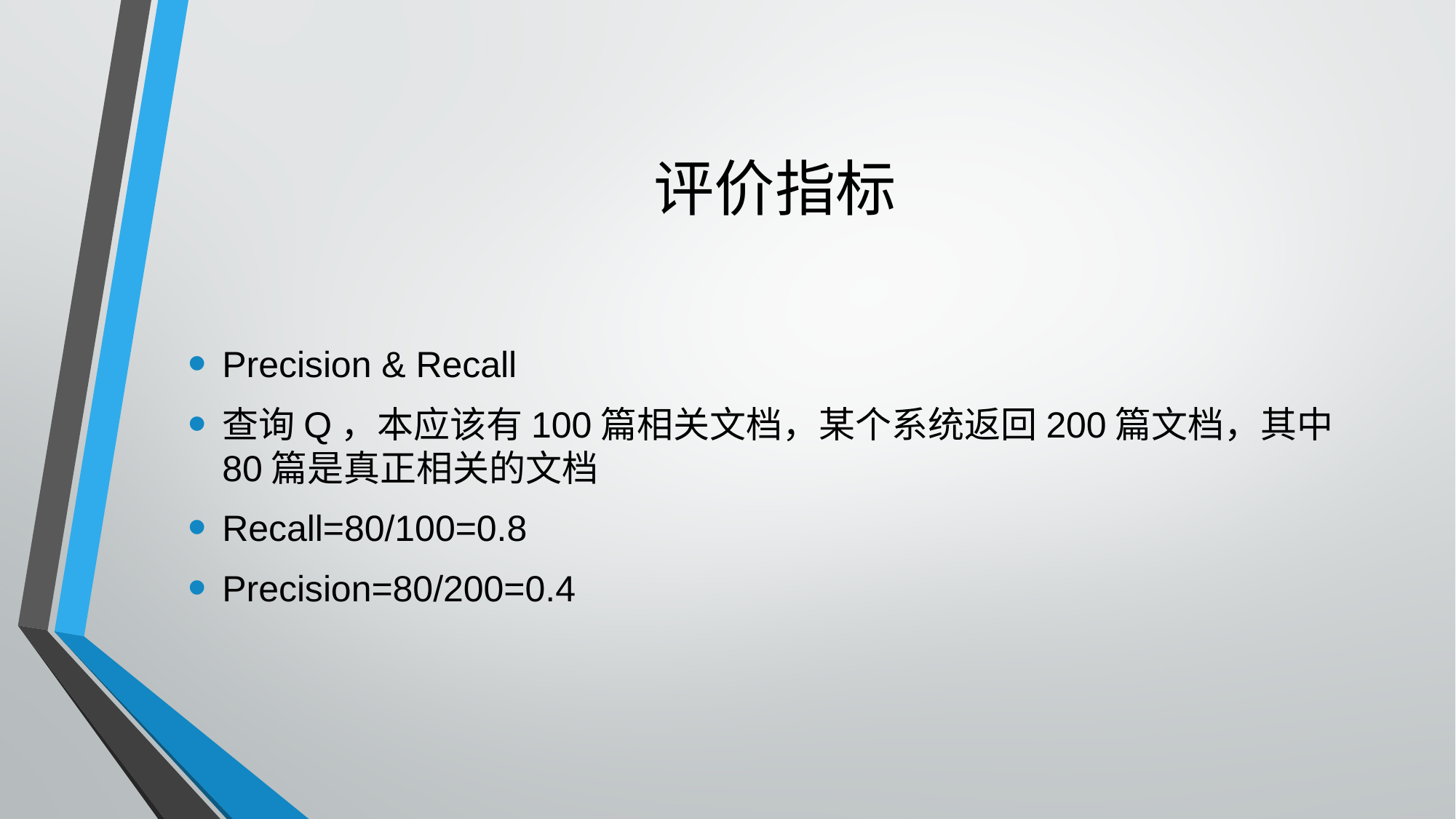

# 评价指标
Precision & Recall
查询Q，本应该有100篇相关文档，某个系统返回200篇文档，其中80篇是真正相关的文档
Recall=80/100=0.8
Precision=80/200=0.4